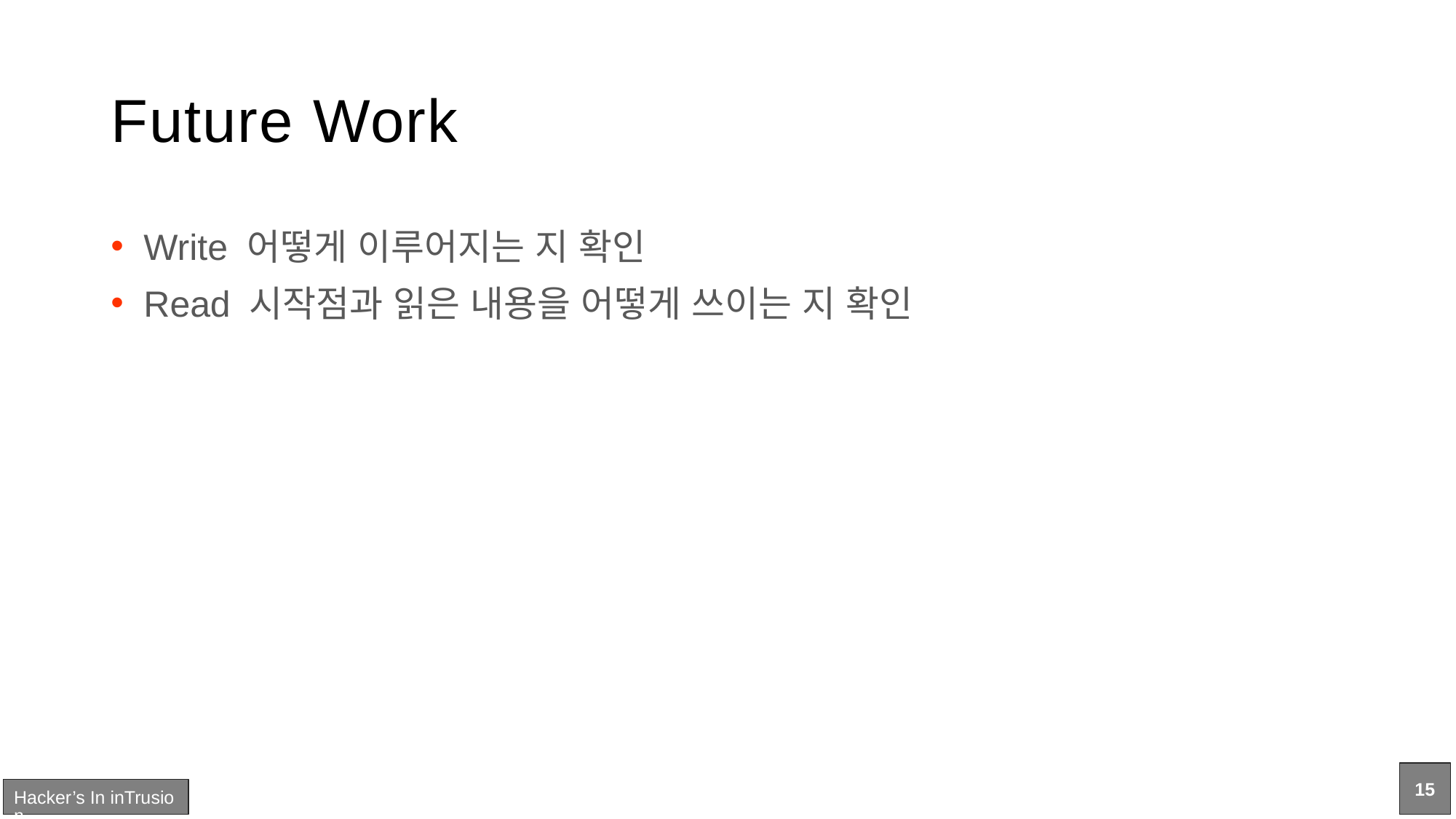

# Future Work
Write 어떻게 이루어지는 지 확인
Read 시작점과 읽은 내용을 어떻게 쓰이는 지 확인

15
Hacker’s In inTrusion